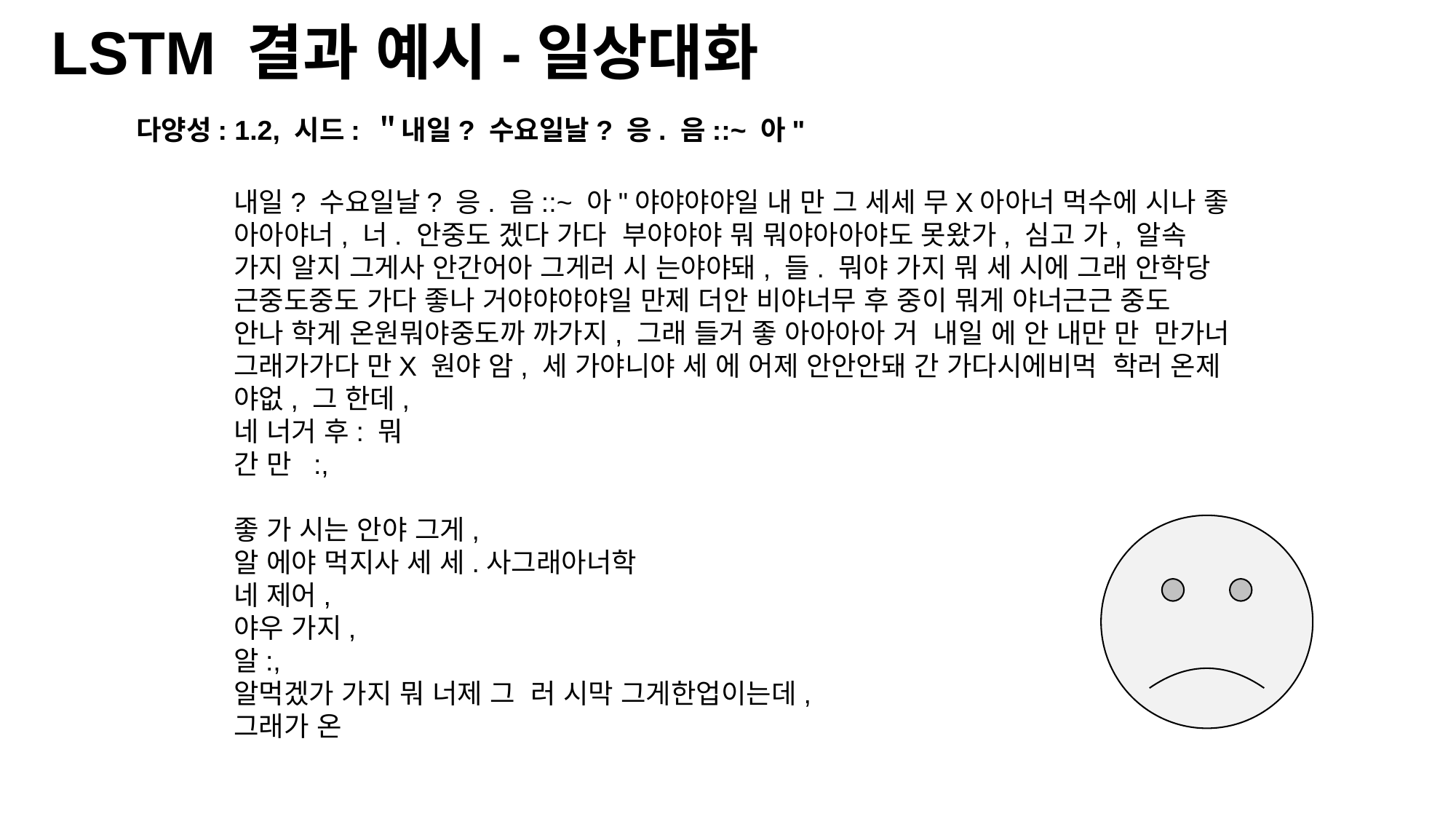

LSTM 결과 예시-일상대화
다양성: 1.2, 시드: ＂내일? 수요일날? 응. 음::~ 아"
내일? 수요일날? 응. 음::~ 아"야야야야일 내 만 그 세세 무X아아너 먹수에 시나 좋 아아야너, 너. 안중도 겠다 가다  부야야야 뭐 뭐야아아야도 못왔가, 심고 가, 알속 가지 알지 그게사 안간어아 그게러 시 는야야돼, 들. 뭐야 가지 뭐 세 시에 그래 안학당
근중도중도 가다 좋나 거야야야야일 만제 더안 비야너무 후 중이 뭐게 야너근근 중도
안나 학게 온원뭐야중도까 까가지, 그래 들거 좋 아아아아 거  내일 에 안 내만 만  만가너 그래가가다 만X 원야 암, 세 가야니야 세 에 어제 안안안돼 간 가다시에비먹  학러 온제 야없, 그 한데,
네 너거 후: 뭐
간 만  :,

좋 가 시는 안야 그게,
알 에야 먹지사 세 세.사그래아너학
네 제어,
야우 가지,
알:,
알먹겠가 가지 뭐 너제 그  러 시막 그게한업이는데,
그래가 온